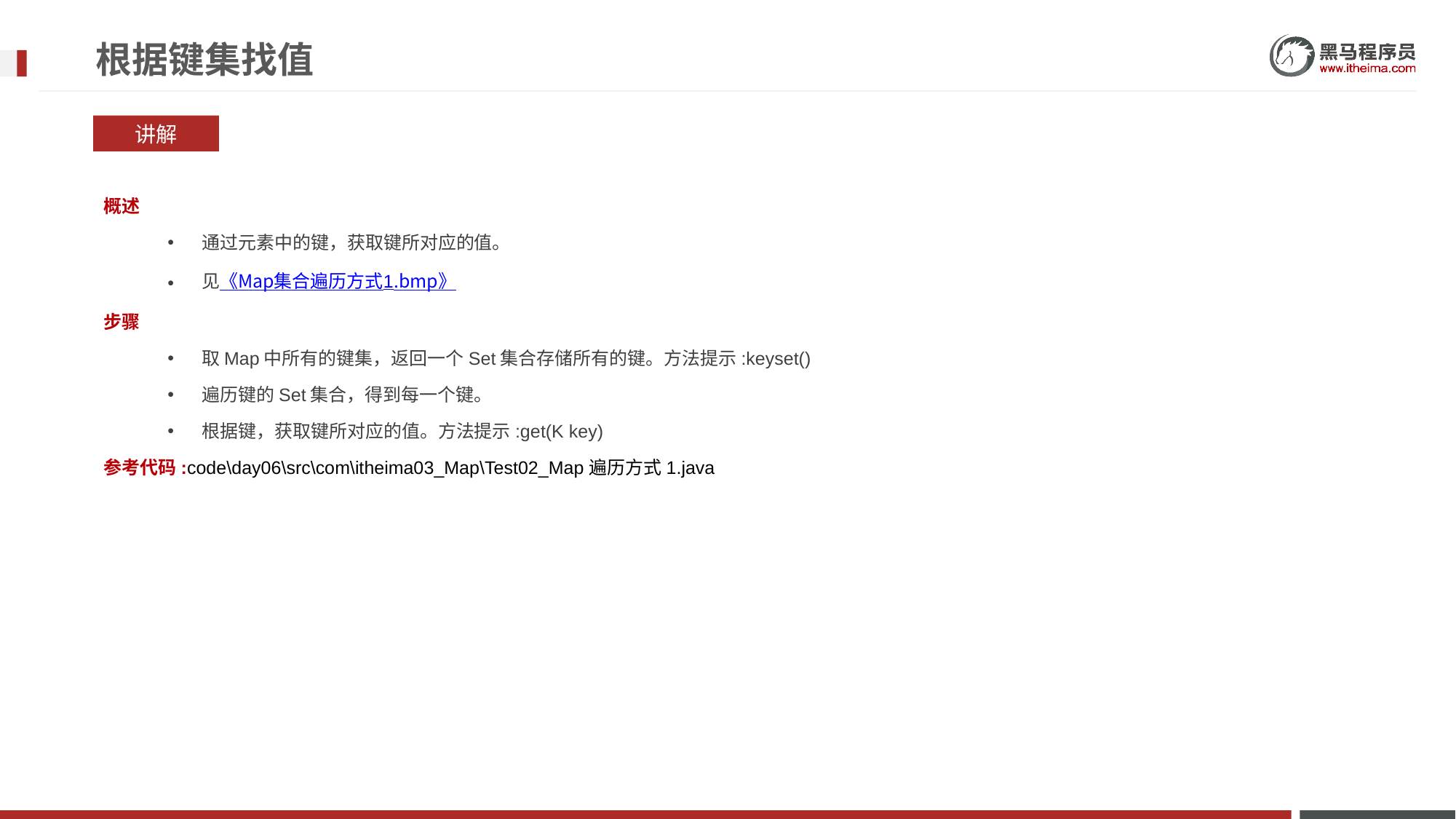

# 根据键集找值
讲解
概述
通过元素中的键，获取键所对应的值。
见《Map集合遍历方式1.bmp》
步骤
取Map中所有的键集，返回一个Set集合存储所有的键。方法提示:keyset()
遍历键的Set集合，得到每一个键。
根据键，获取键所对应的值。方法提示:get(K key)
参考代码:code\day06\src\com\itheima03_Map\Test02_Map遍历方式1.java